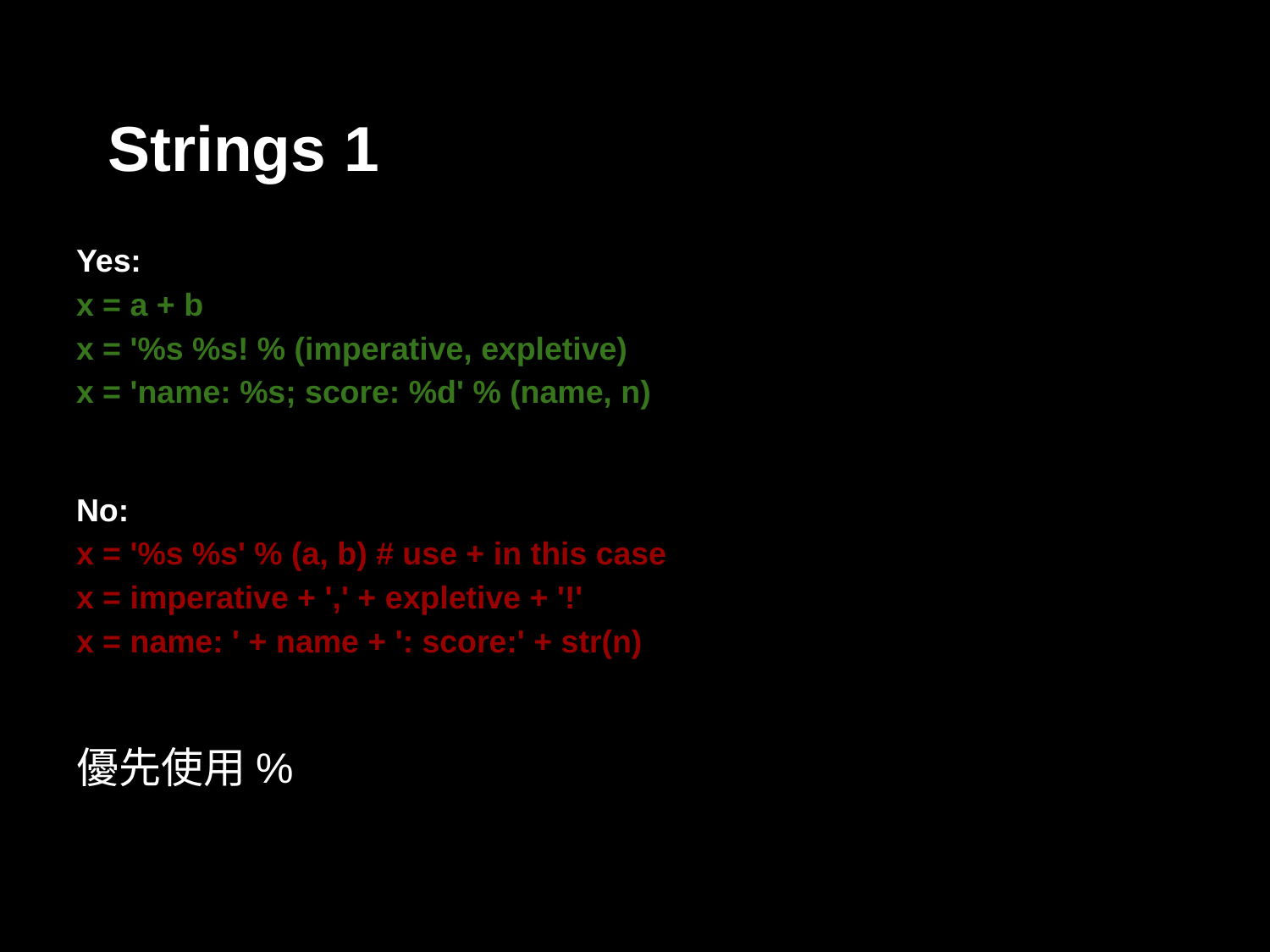

# Strings 1
Yes:
x = a + b
x = '%s %s! % (imperative, expletive)
x = 'name: %s; score: %d' % (name, n)

No:
x = '%s %s' % (a, b) # use + in this case
x = imperative + ',' + expletive + '!'
x = name: ' + name + ': score:' + str(n)

優先使用%